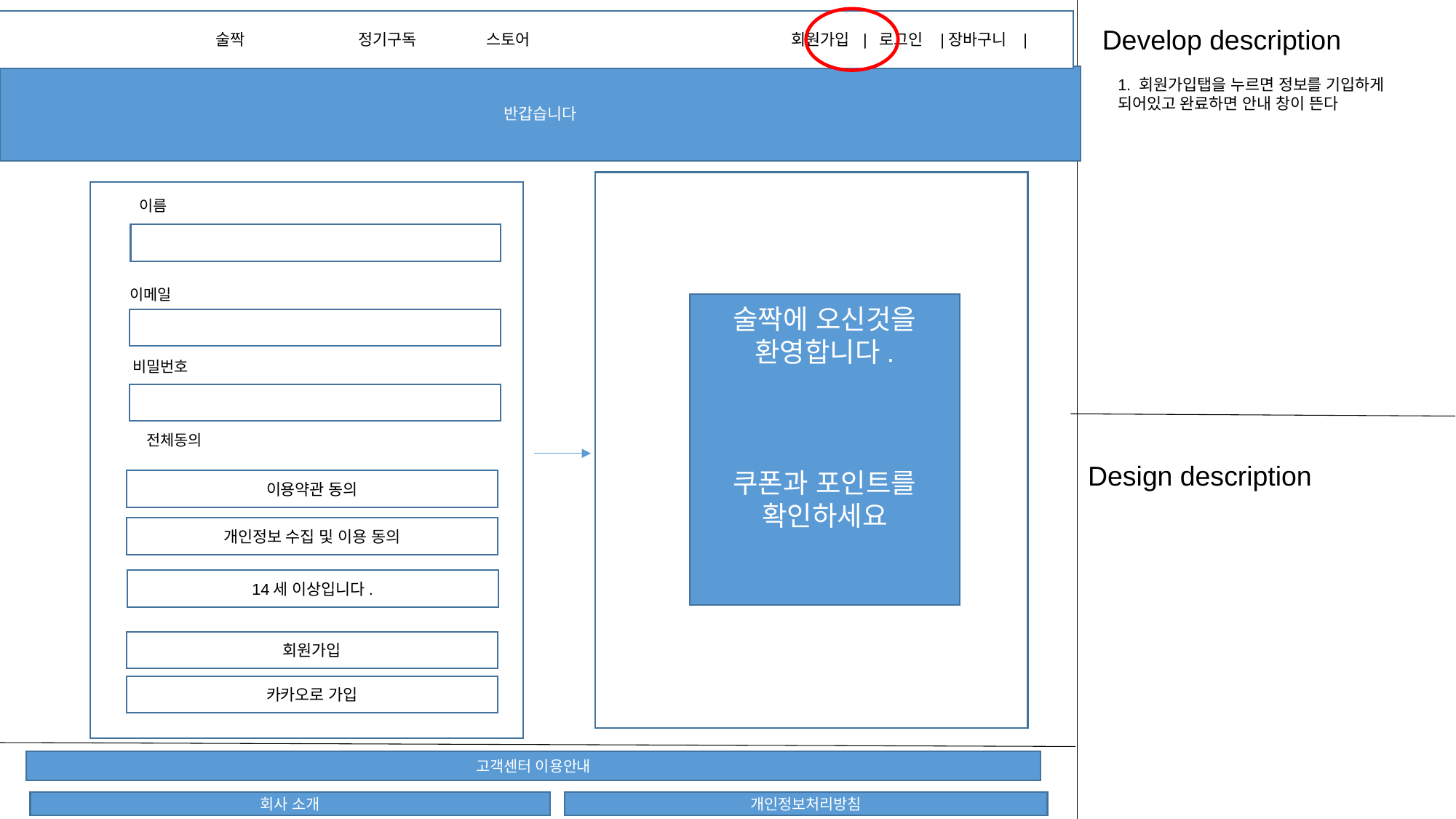

술짝                          정기구독                스토어                                                            회원가입  |  로그인   |장바구니   |
Develop description
반갑습니다
1. 회원가입탭을 누르면 정보를 기입하게 되어있고 완료하면 안내 창이 뜬다

이름
이름
이메일
술짝에 오신것을 환영합니다.

쿠폰과 포인트를 확인하세요

이메일
비밀번호
비밀번호
전체동의
Design description
이용약관 동의
개인정보 수집 및 이용 동의
14세 이상입니다.
회원가입
카카오로 가입
고객센터 이용안내
개인정보처리방침
회사 소개